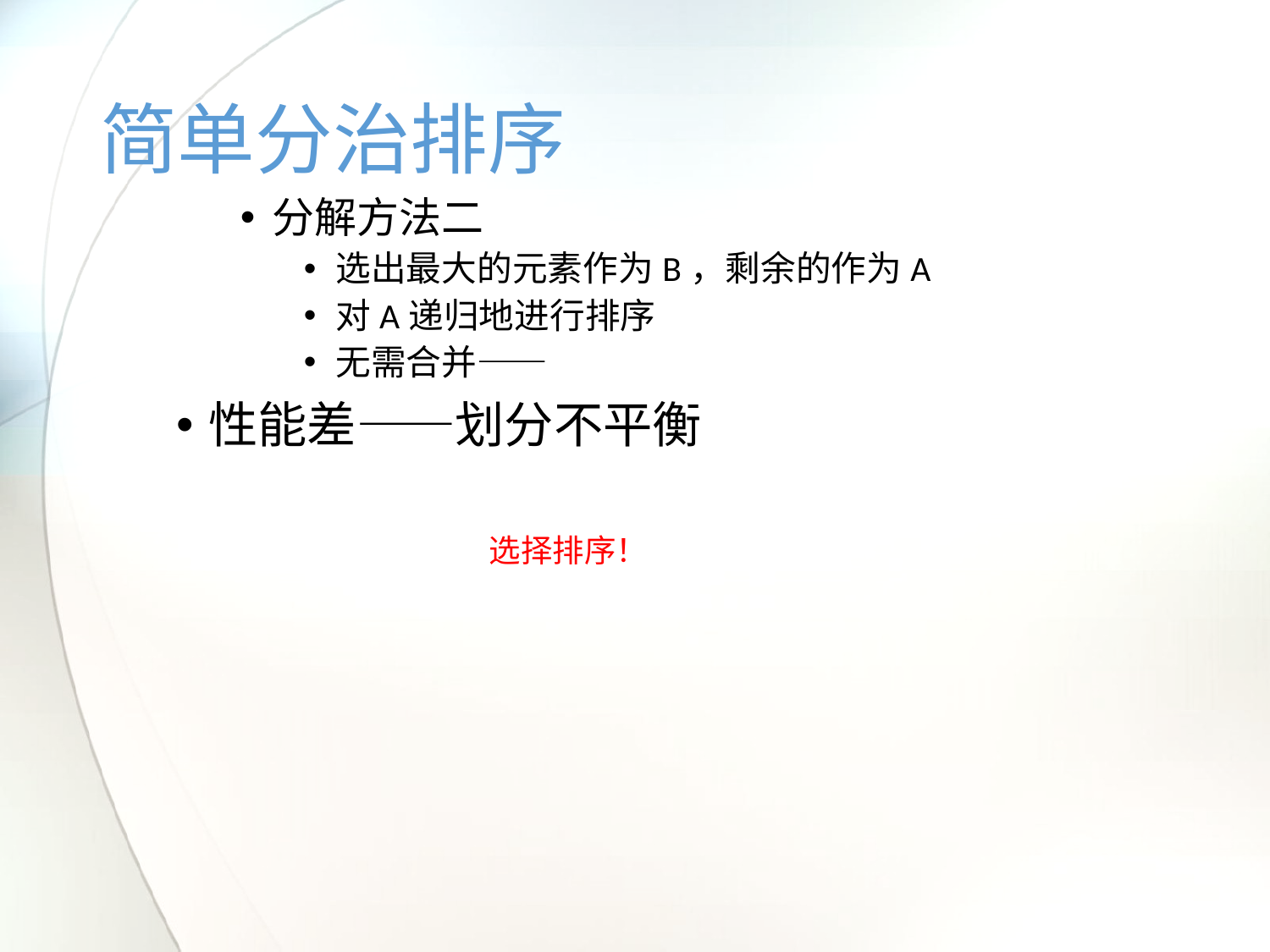

# 简单分治排序
分解方法二
选出最大的元素作为B，剩余的作为A
对A递归地进行排序
无需合并——
性能差——划分不平衡
选择排序！